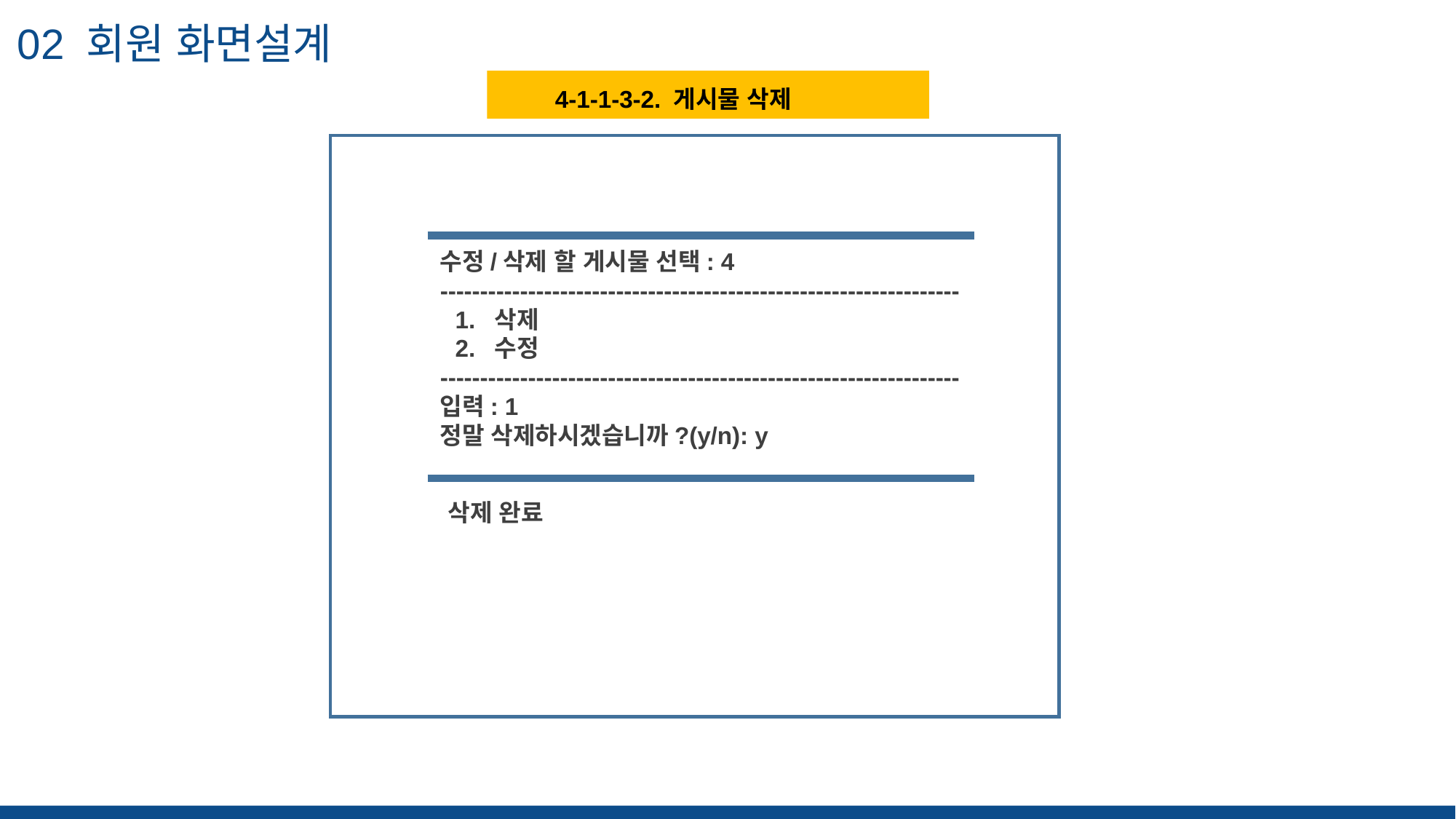

02 회원 화면설계

 4-1-1-3-2. 게시물 삭제
“ 해당 슬라이드의 핵심 을 적어주세요 ”

수정/삭제 할 게시물 선택: 4
-----------------------------------------------------------------
삭제
수정
-----------------------------------------------------------------
입력: 1
정말 삭제하시겠습니까?(y/n): y
삭제 완료